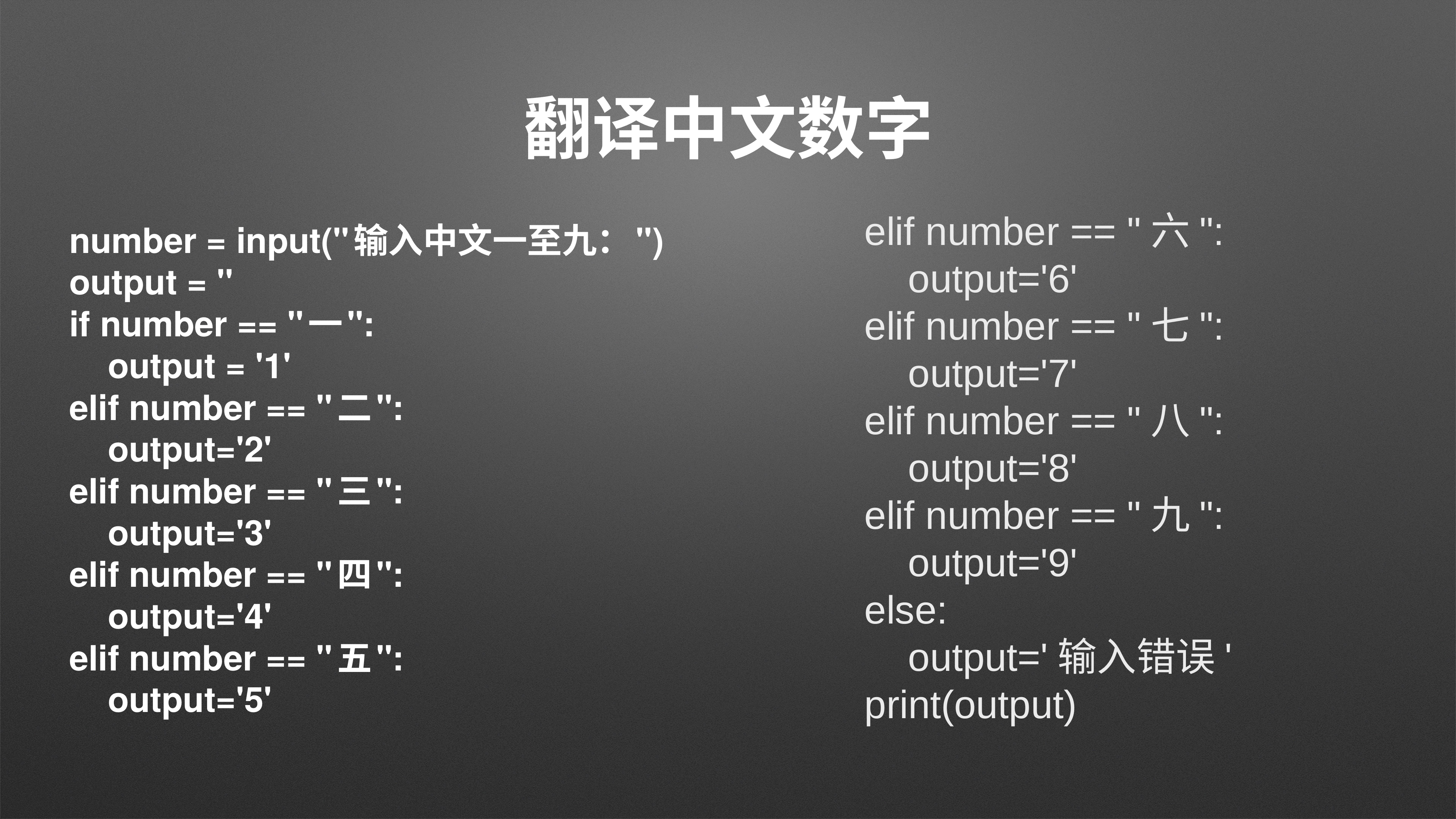

# 翻译中文数字
elif number == "六":
    output='6'
elif number == "七":
    output='7'
elif number == "八":
    output='8'
elif number == "九":
    output='9'
else:
    output='输入错误'
print(output)
number = input("输入中文一至九：")
output = ''
if number == "一":
    output = '1'
elif number == "二":
    output='2'
elif number == "三":
    output='3'
elif number == "四":
    output='4'
elif number == "五":
    output='5'